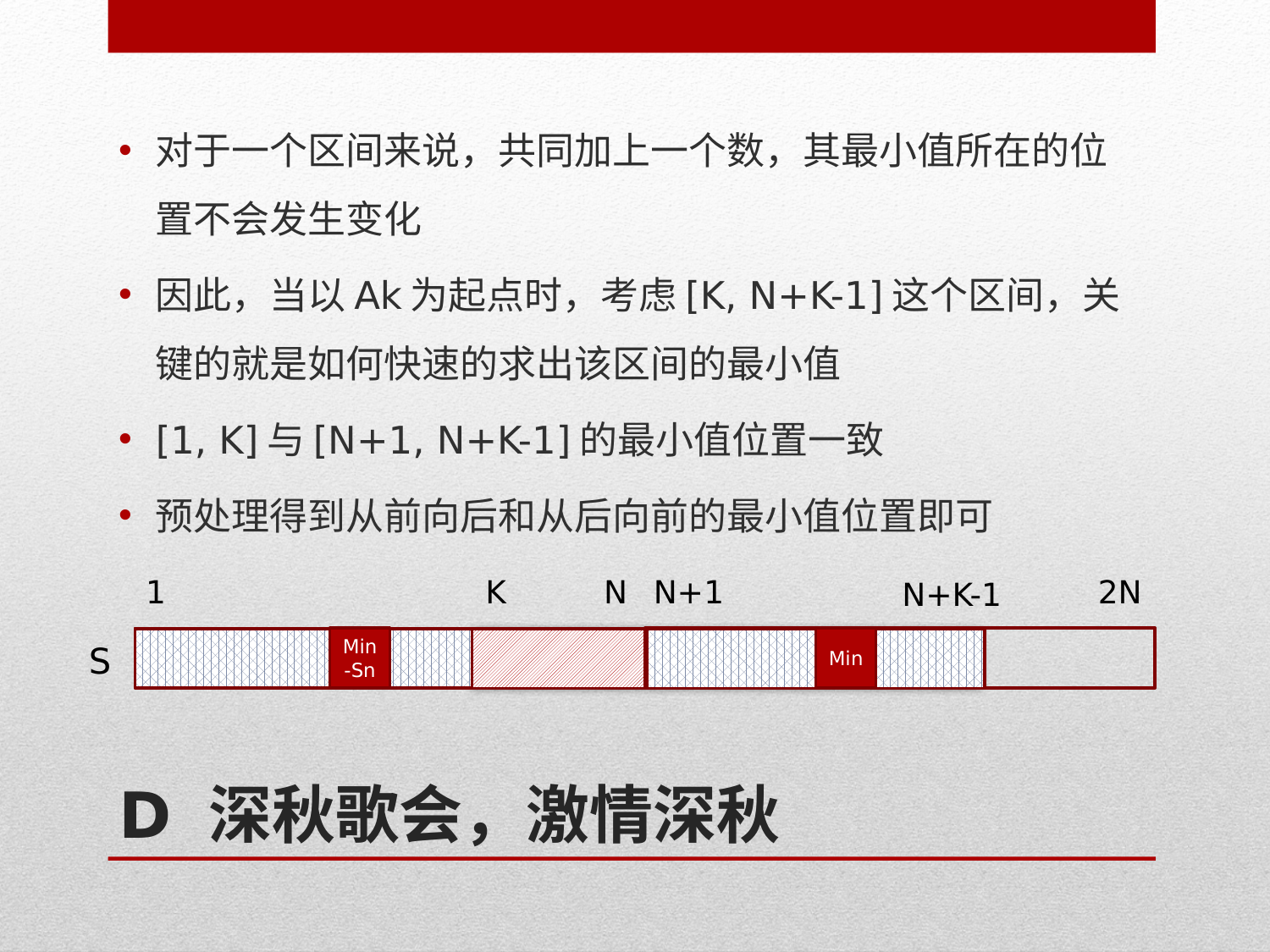

对于一个区间来说，共同加上一个数，其最小值所在的位置不会发生变化
因此，当以Ak为起点时，考虑[K, N+K-1]这个区间，关键的就是如何快速的求出该区间的最小值
[1, K]与[N+1, N+K-1]的最小值位置一致
预处理得到从前向后和从后向前的最小值位置即可
1
K
N
N+1
2N
N+K-1
Min-Sn

Min

S
# D 深秋歌会，激情深秋